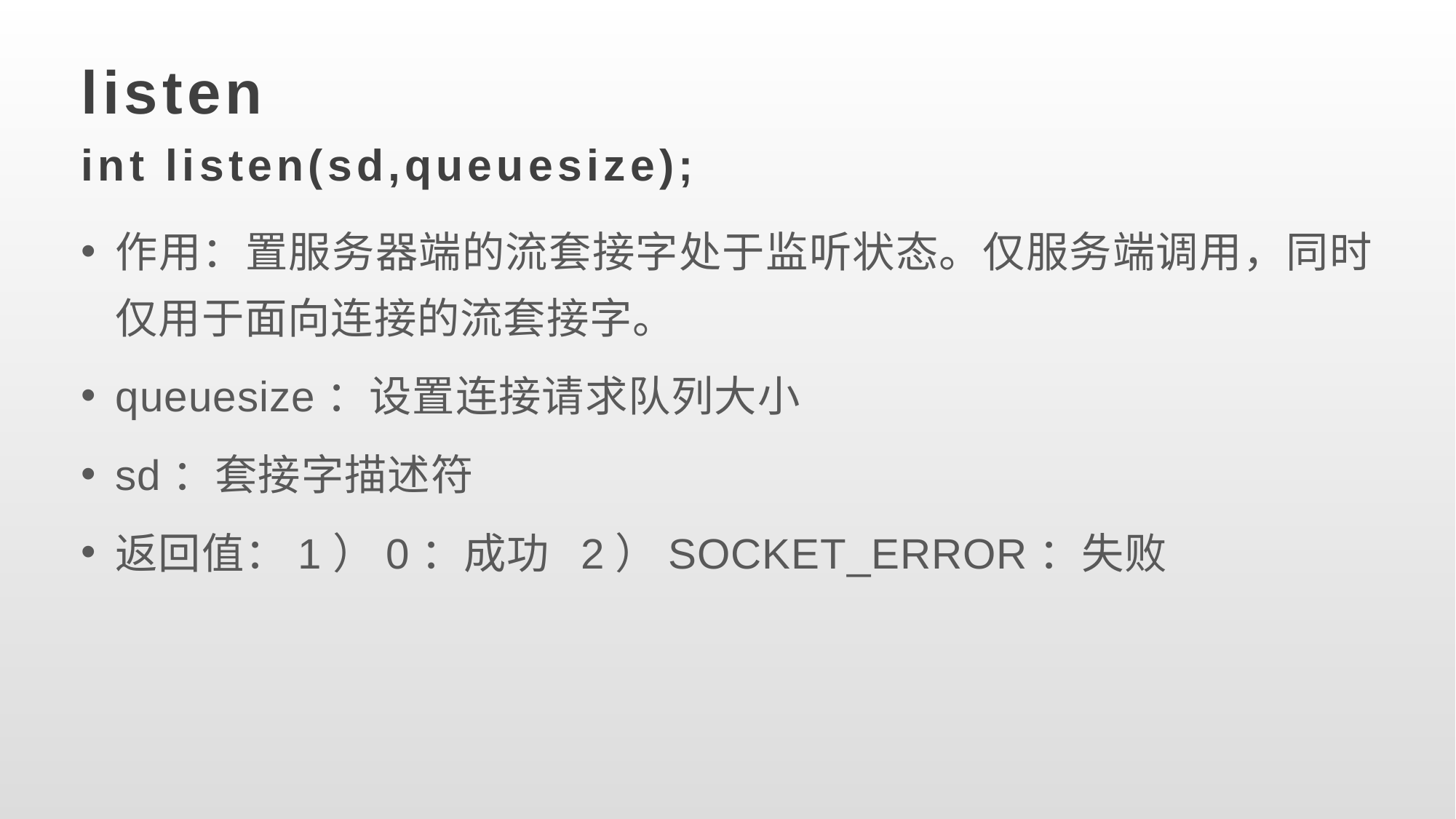

listen
int listen(sd,queuesize);
作用：置服务器端的流套接字处于监听状态。仅服务端调用，同时仅用于面向连接的流套接字。
queuesize：设置连接请求队列大小
sd：套接字描述符
返回值：1）0：成功  2）SOCKET_ERROR：失败